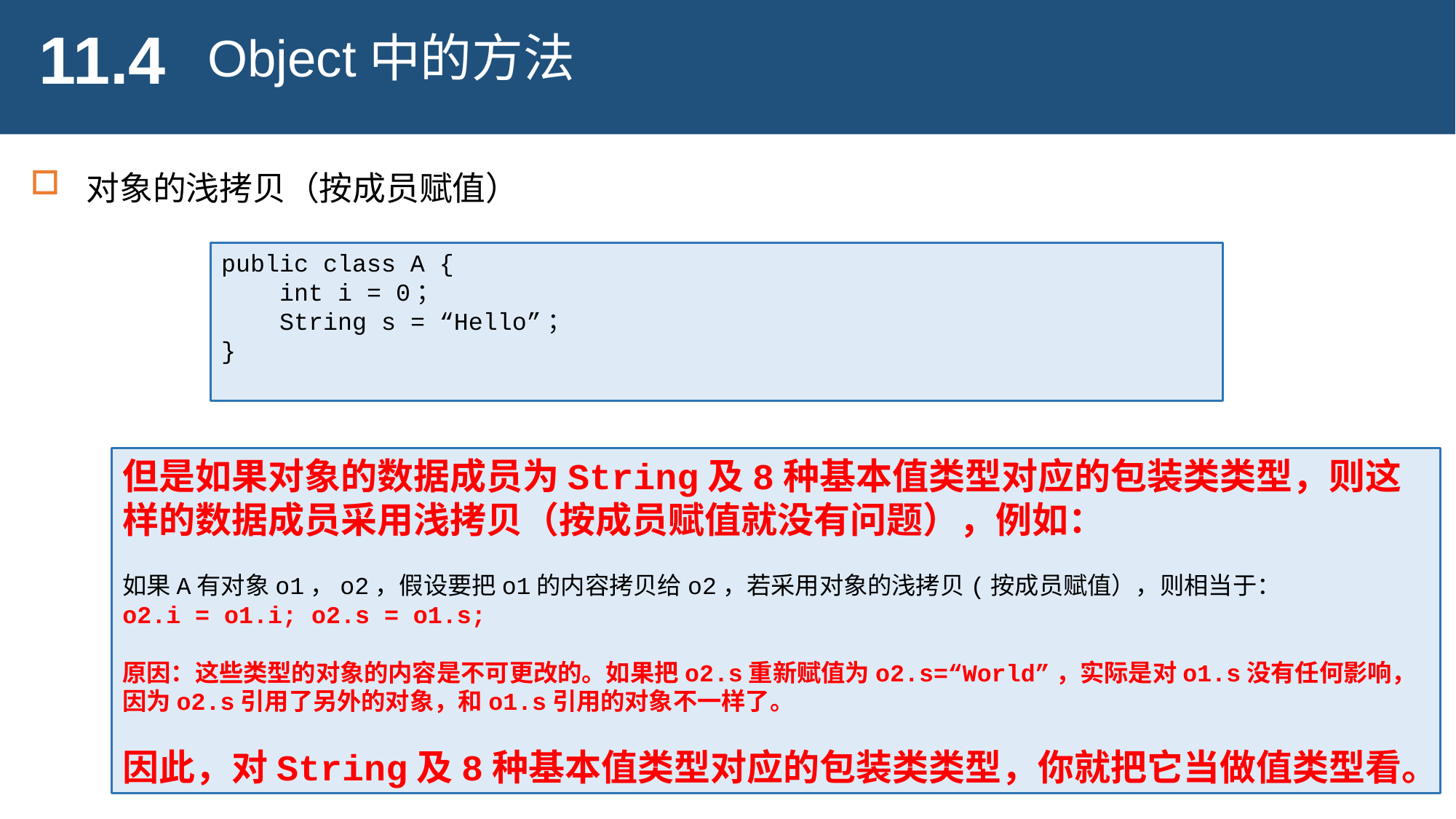

11.4
Object中的方法
对象的浅拷贝（按成员赋值）
public class A {
    int i = 0；
    String s = “Hello”；
}
但是如果对象的数据成员为String及8种基本值类型对应的包装类类型，则这样的数据成员采用浅拷贝（按成员赋值就没有问题），例如：

如果A有对象o1，o2，假设要把o1的内容拷贝给o2，若采用对象的浅拷贝(按成员赋值），则相当于：
o2.i = o1.i; o2.s = o1.s;

原因：这些类型的对象的内容是不可更改的。如果把o2.s重新赋值为o2.s=“World”，实际是对o1.s没有任何影响，因为o2.s引用了另外的对象，和o1.s引用的对象不一样了。

因此，对String及8种基本值类型对应的包装类类型，你就把它当做值类型看。